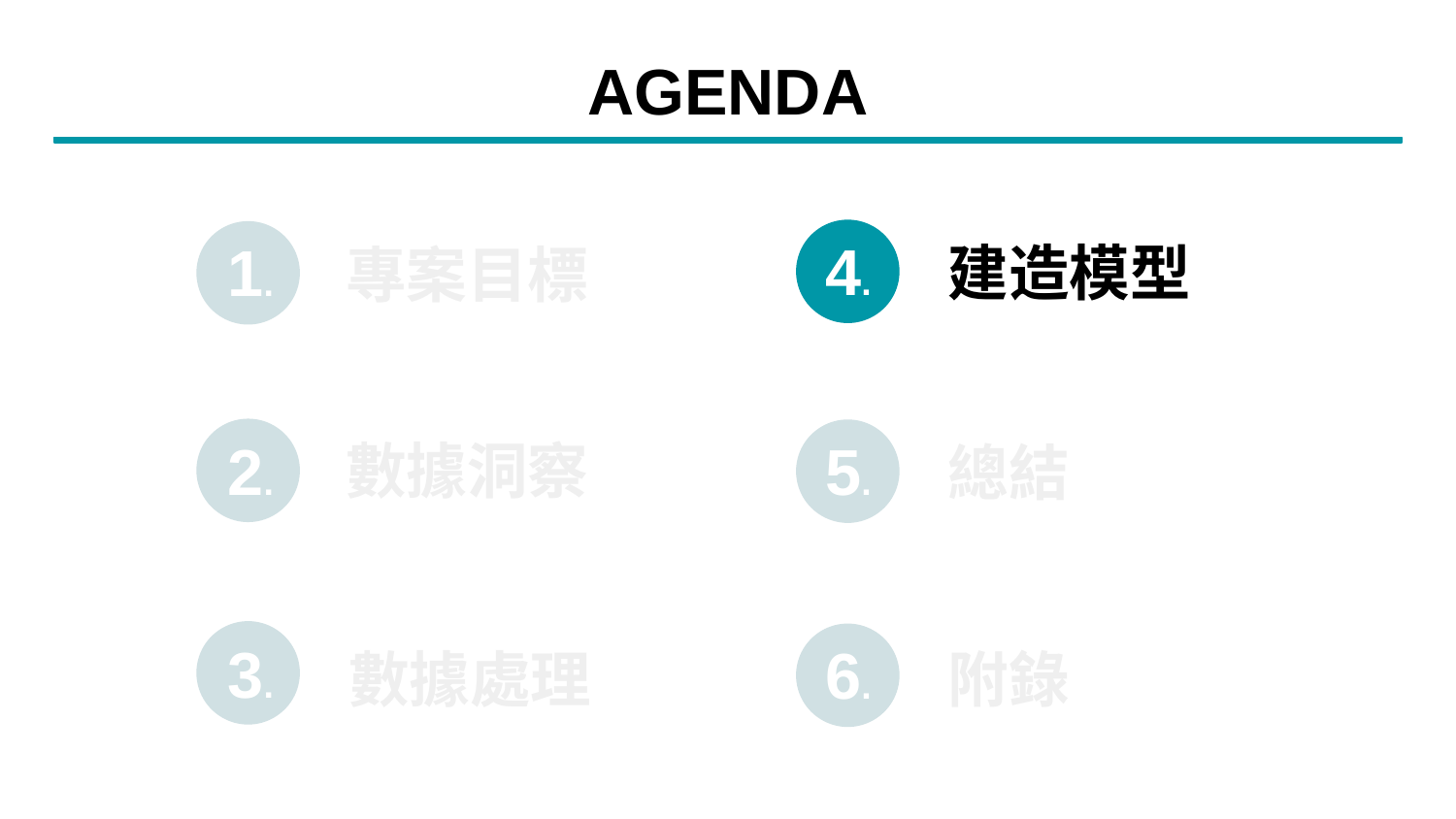

# AGENDA

4.
1.

建造模型

專案目標
2.
5.
2.
數據洞察

總結
3.
6.

數據處理
附錄